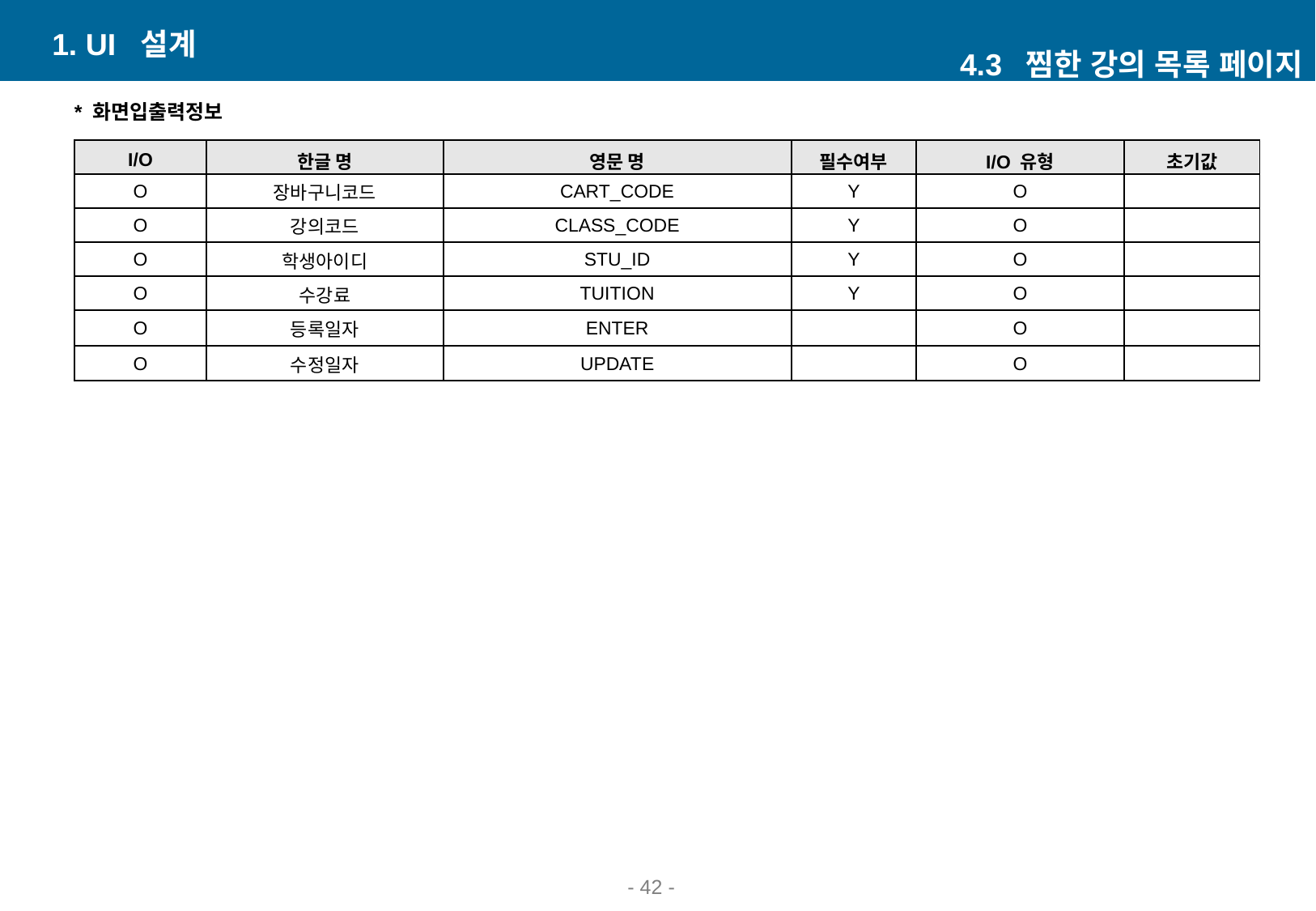

1. UI  설계
4.3  찜한 강의 목록 페이지
* 화면입출력정보
| I/O | 한글 명 | 영문 명 | 필수여부 | I/O 유형 | 초기값 |
| --- | --- | --- | --- | --- | --- |
| O | 장바구니코드 | CART\_CODE | Y | O |  |
| O | 강의코드 | CLASS\_CODE | Y | O |  |
| O | 학생아이디 | STU\_ID | Y | O |  |
| O | 수강료 | TUITION | Y | O |  |
| O | 등록일자 | ENTER |  | O |  |
| O | 수정일자 | UPDATE |  | O |  |
- 42 -